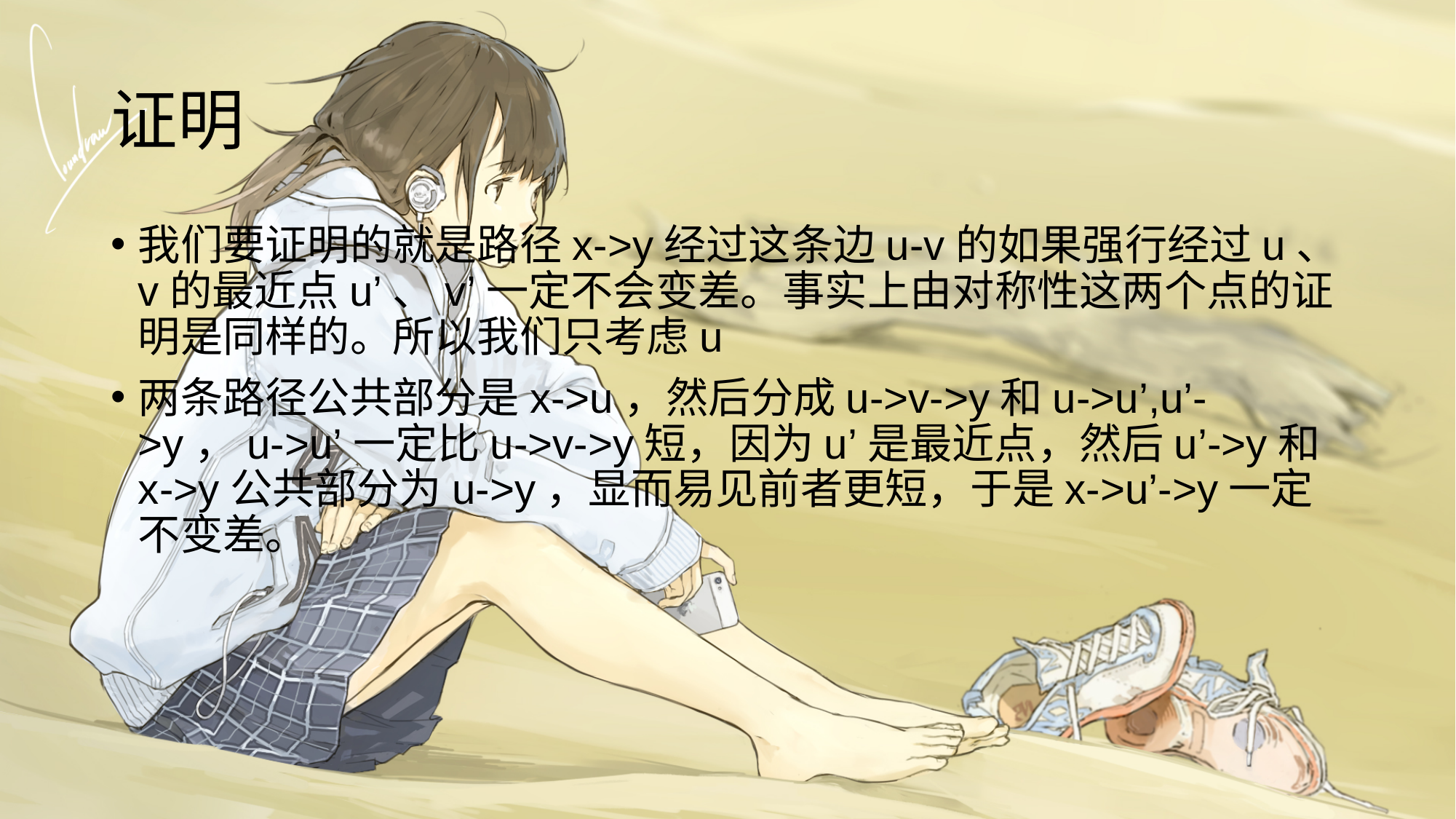

# 证明
我们要证明的就是路径x->y经过这条边u-v的如果强行经过u、v的最近点u’、v’一定不会变差。事实上由对称性这两个点的证明是同样的。所以我们只考虑u
两条路径公共部分是x->u，然后分成u->v->y和u->u’,u’->y，u->u’一定比u->v->y短，因为u’是最近点，然后u’->y和x->y公共部分为u->y，显而易见前者更短，于是x->u’->y一定不变差。